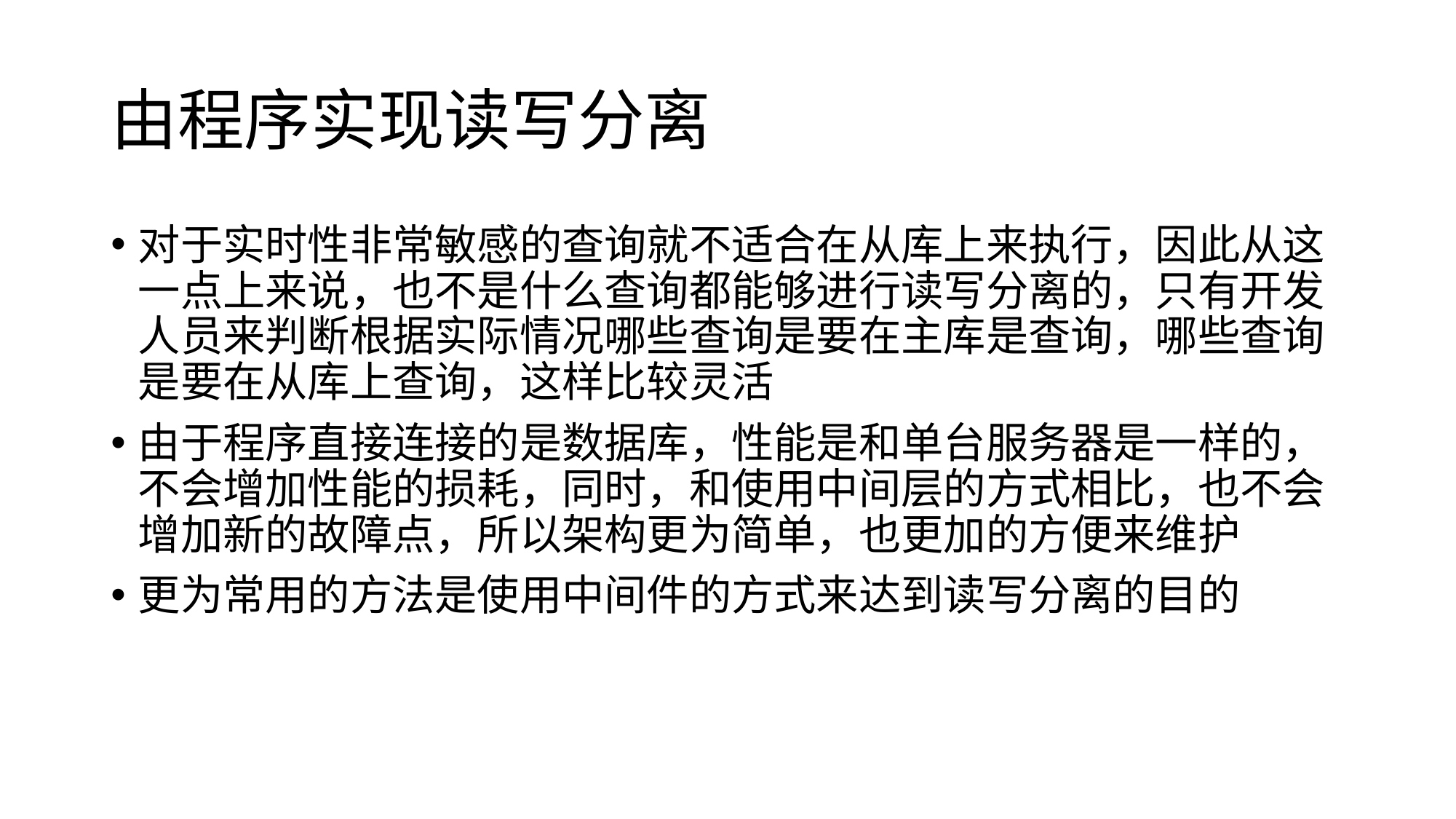

# 由程序实现读写分离
对于实时性非常敏感的查询就不适合在从库上来执行，因此从这一点上来说，也不是什么查询都能够进行读写分离的，只有开发人员来判断根据实际情况哪些查询是要在主库是查询，哪些查询是要在从库上查询，这样比较灵活
由于程序直接连接的是数据库，性能是和单台服务器是一样的，不会增加性能的损耗，同时，和使用中间层的方式相比，也不会增加新的故障点，所以架构更为简单，也更加的方便来维护
更为常用的方法是使用中间件的方式来达到读写分离的目的